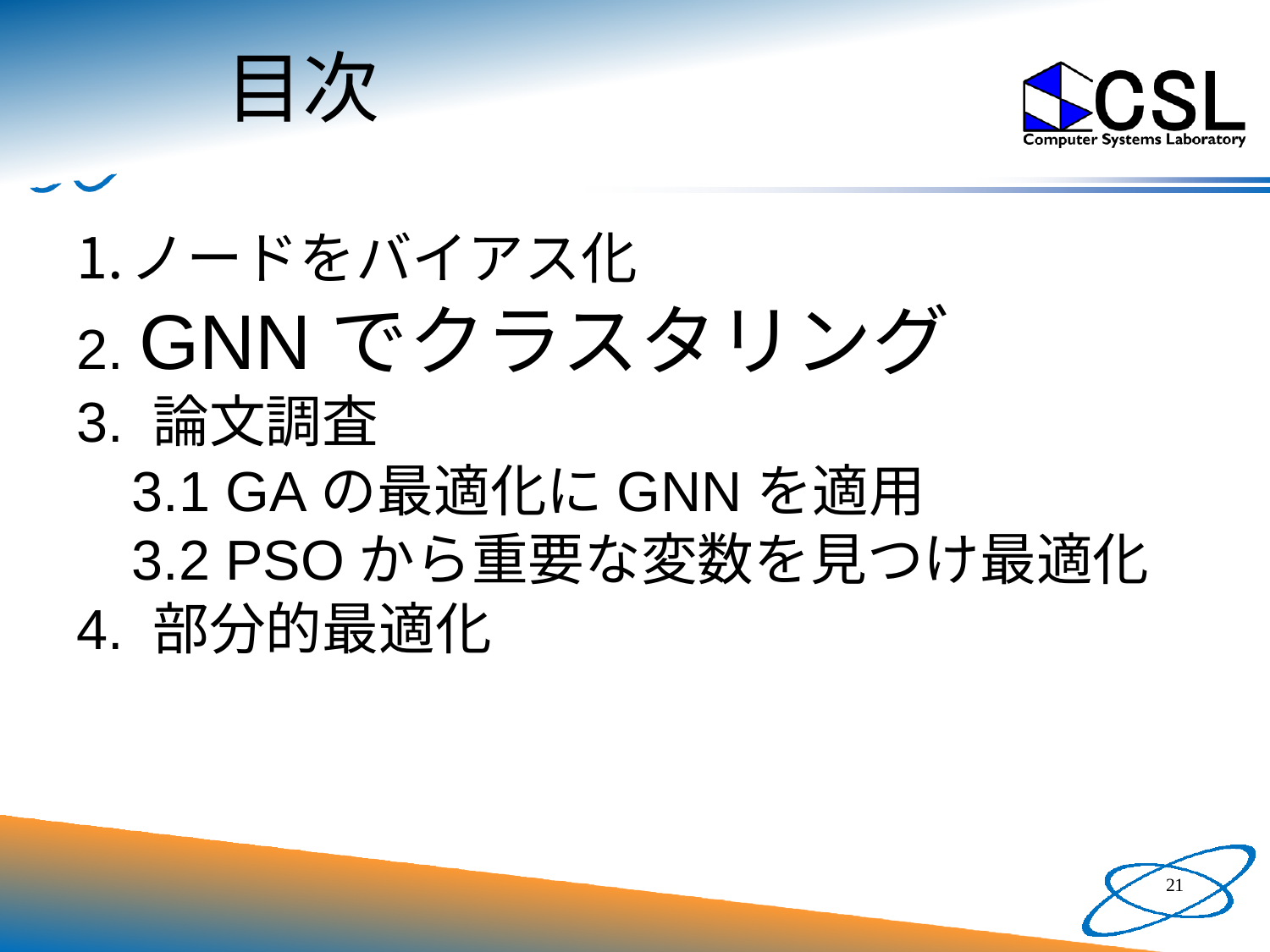

# 目次
ノードをバイアス化
2. GNNでクラスタリング
3. 論文調査
	3.1 GAの最適化にGNNを適用
	3.2 PSOから重要な変数を見つけ最適化
4. 部分的最適化
21